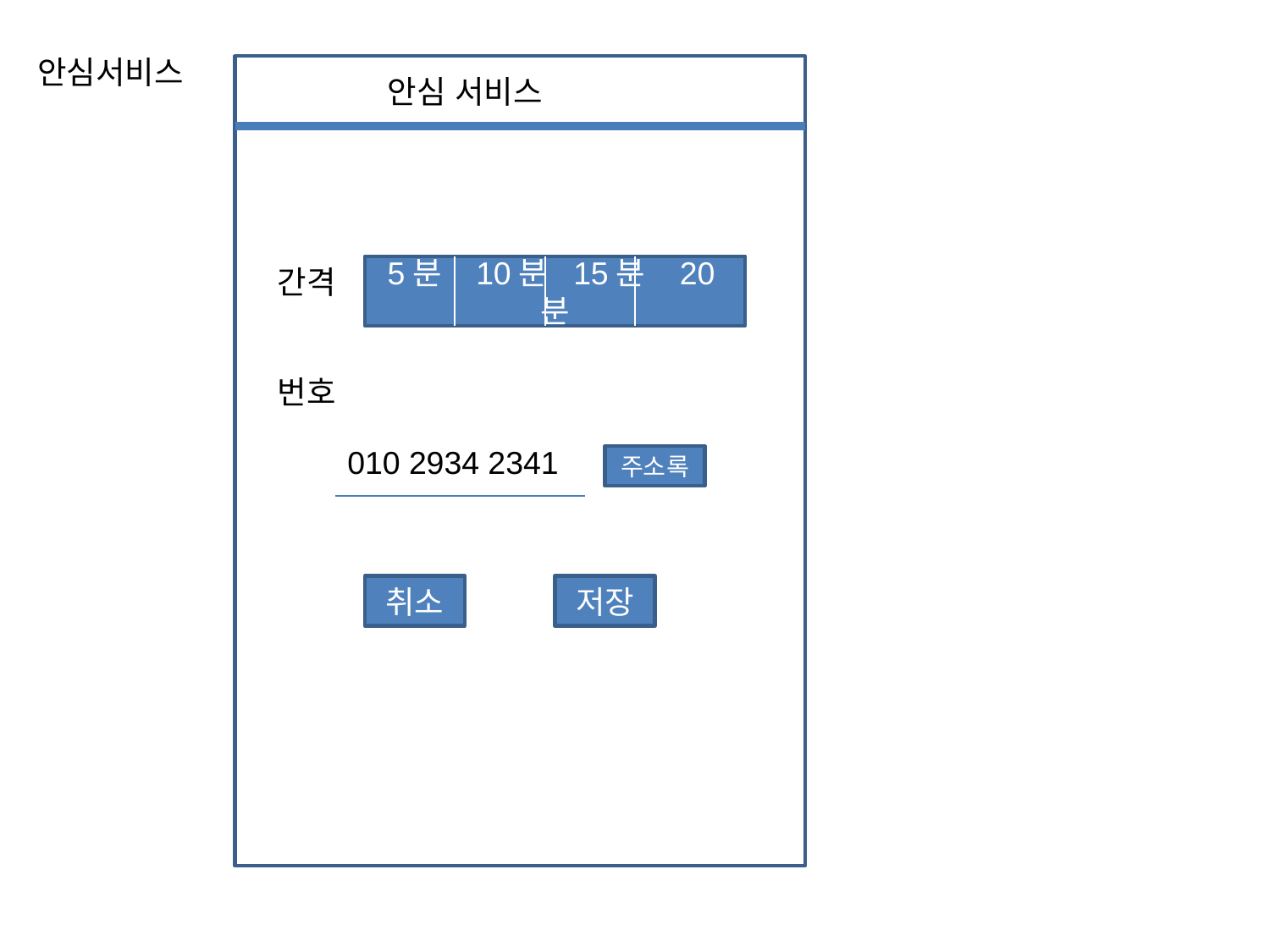

안심서비스

안심 서비스
간격
5분   10분  15분   20분
번호
010 2934 2341
주소록
취소
저장